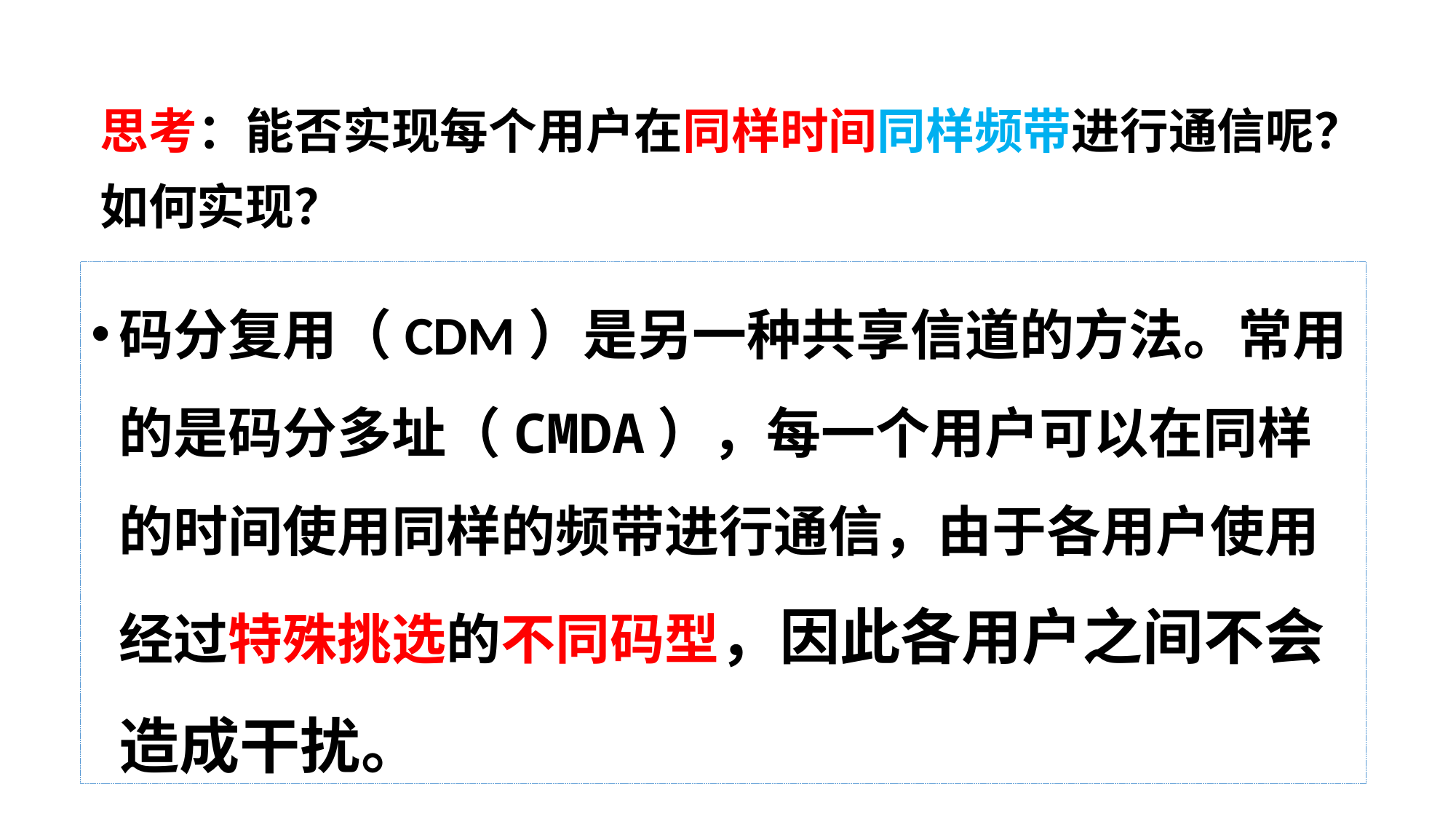

# 思考：能否实现每个用户在同样时间同样频带进行通信呢？如何实现？
码分复用（CDM）是另一种共享信道的方法。常用的是码分多址（CMDA），每一个用户可以在同样的时间使用同样的频带进行通信，由于各用户使用经过特殊挑选的不同码型，因此各用户之间不会造成干扰。